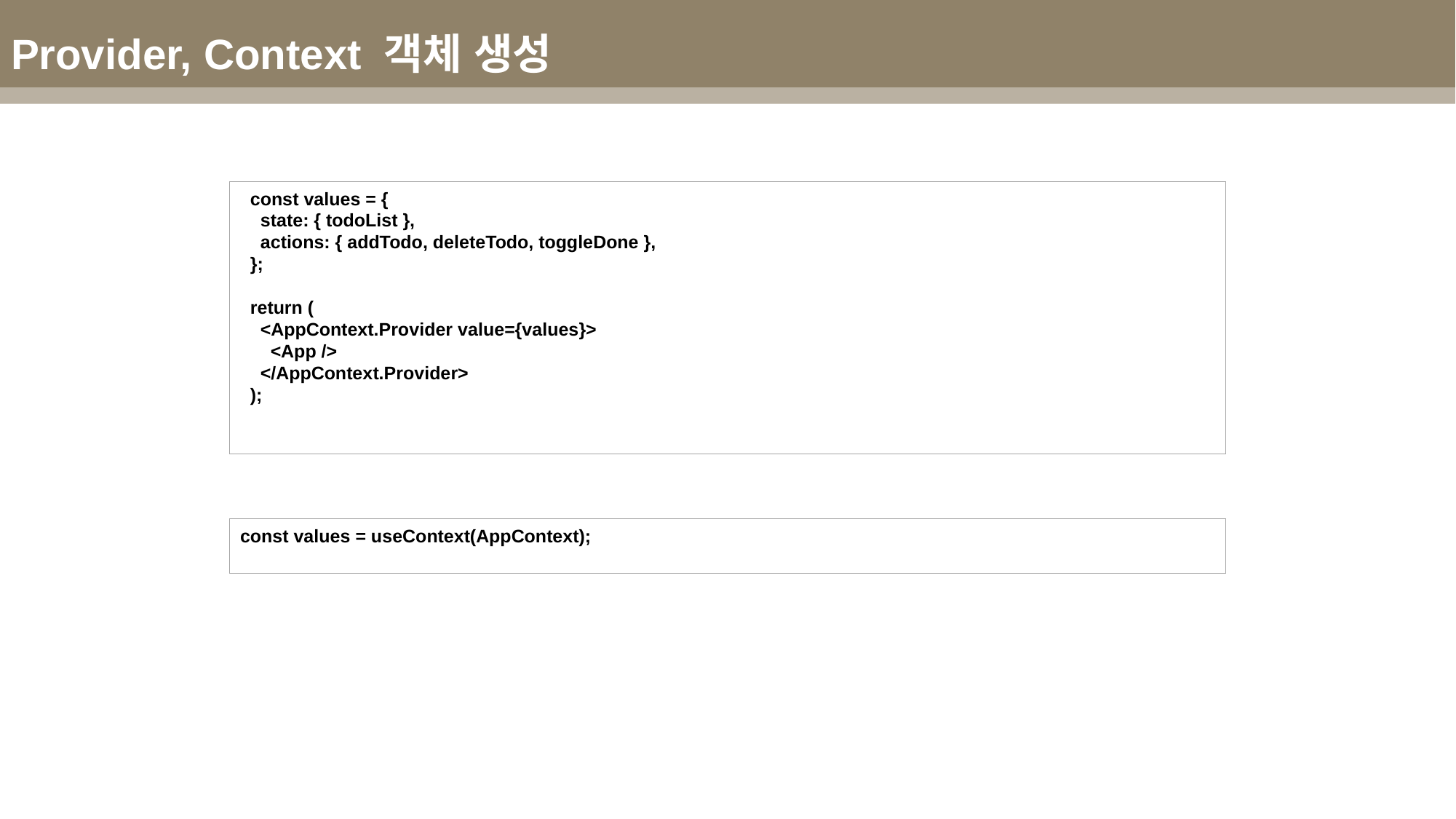

Provider, Context 객체 생성
  const values = {
    state: { todoList },
    actions: { addTodo, deleteTodo, toggleDone },
  };

  return (
    <AppContext.Provider value={values}>
      <App />
    </AppContext.Provider>
  );

const values = useContext(AppContext);